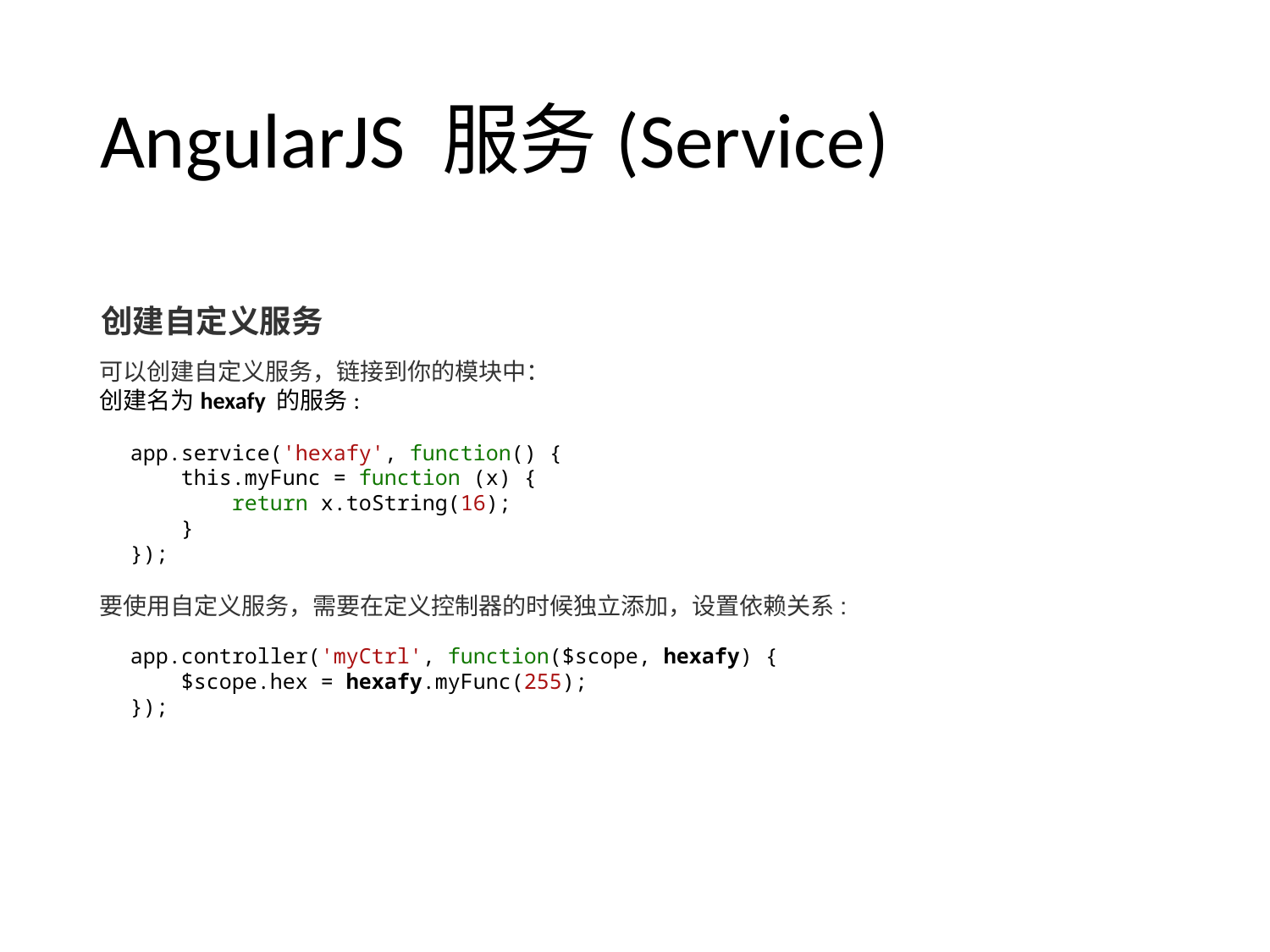

# AngularJS 服务(Service)
创建自定义服务
可以创建自定义服务，链接到你的模块中：
创建名为hexafy 的服务:
app.service('hexafy', function() {
    this.myFunc = function (x) {
        return x.toString(16);
    }
});
要使用自定义服务，需要在定义控制器的时候独立添加，设置依赖关系:
app.controller('myCtrl', function($scope, hexafy) {
    $scope.hex = hexafy.myFunc(255);
});